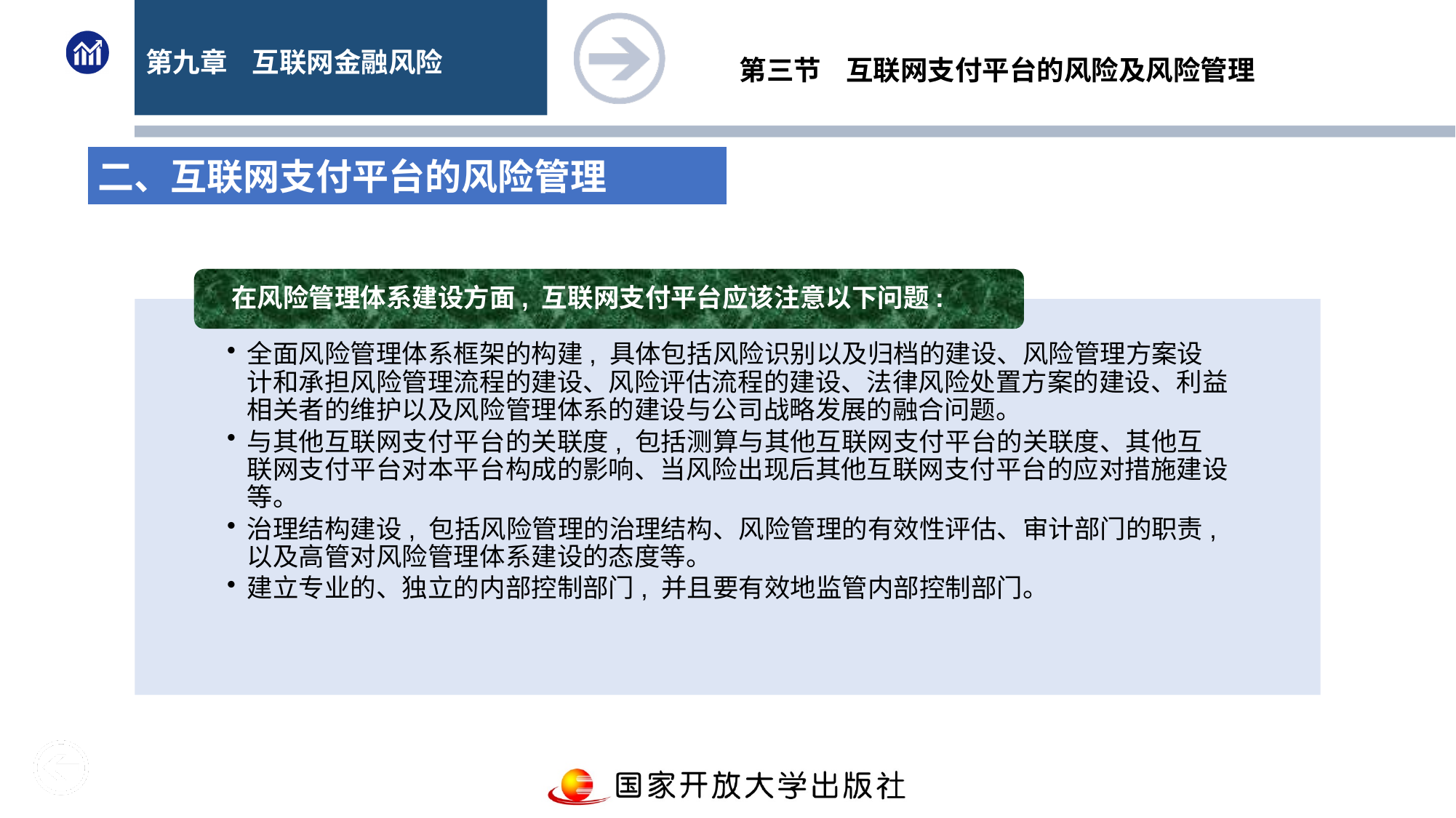

第三节    互联网支付平台的风险及风险管理
第九章    互联网金融风险
二、互联网支付平台的风险管理
全面风险管理体系框架的构建, 具体包括风险识别以及归档的建设、风险管理方案设计和承担风险管理流程的建设、风险评估流程的建设、法律风险处置方案的建设、利益相关者的维护以及风险管理体系的建设与公司战略发展的融合问题。
与其他互联网支付平台的关联度, 包括测算与其他互联网支付平台的关联度、其他互联网支付平台对本平台构成的影响、当风险出现后其他互联网支付平台的应对措施建设等。
治理结构建设, 包括风险管理的治理结构、风险管理的有效性评估、审计部门的职责, 以及高管对风险管理体系建设的态度等。
建立专业的、独立的内部控制部门, 并且要有效地监管内部控制部门。
在风险管理体系建设方面, 互联网支付平台应该注意以下问题: